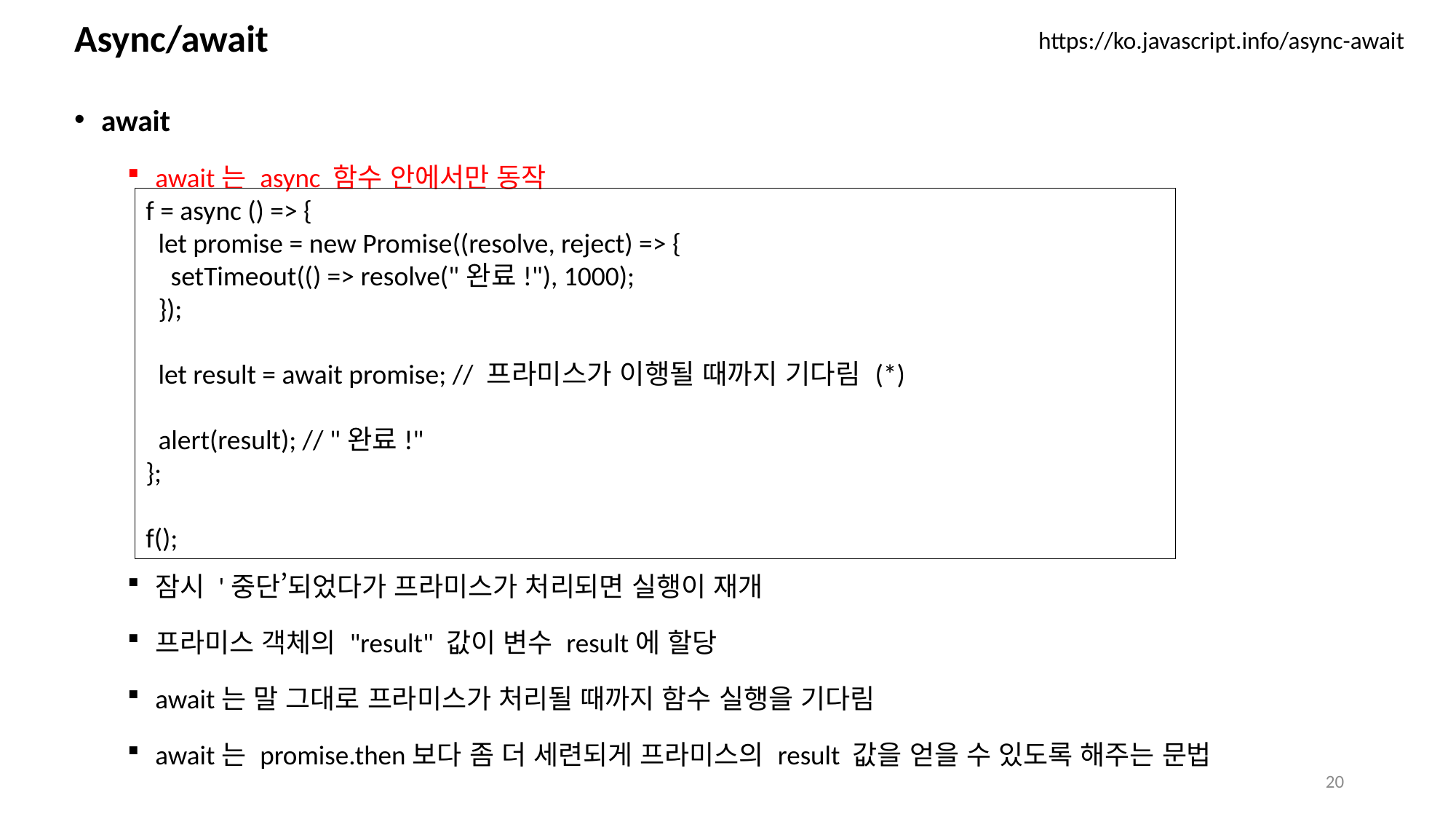

# Async/await
https://ko.javascript.info/async-await
await
await는 async 함수 안에서만 동작

잠시 '중단’되었다가 프라미스가 처리되면 실행이 재개
프라미스 객체의 "result" 값이 변수 result에 할당
await는 말 그대로 프라미스가 처리될 때까지 함수 실행을 기다림
await는 promise.then보다 좀 더 세련되게 프라미스의 result 값을 얻을 수 있도록 해주는 문법

f = async () => {
  let promise = new Promise((resolve, reject) => {
    setTimeout(() => resolve("완료!"), 1000);
  });

  let result = await promise; // 프라미스가 이행될 때까지 기다림 (*)

  alert(result); // "완료!"
};

f();
20